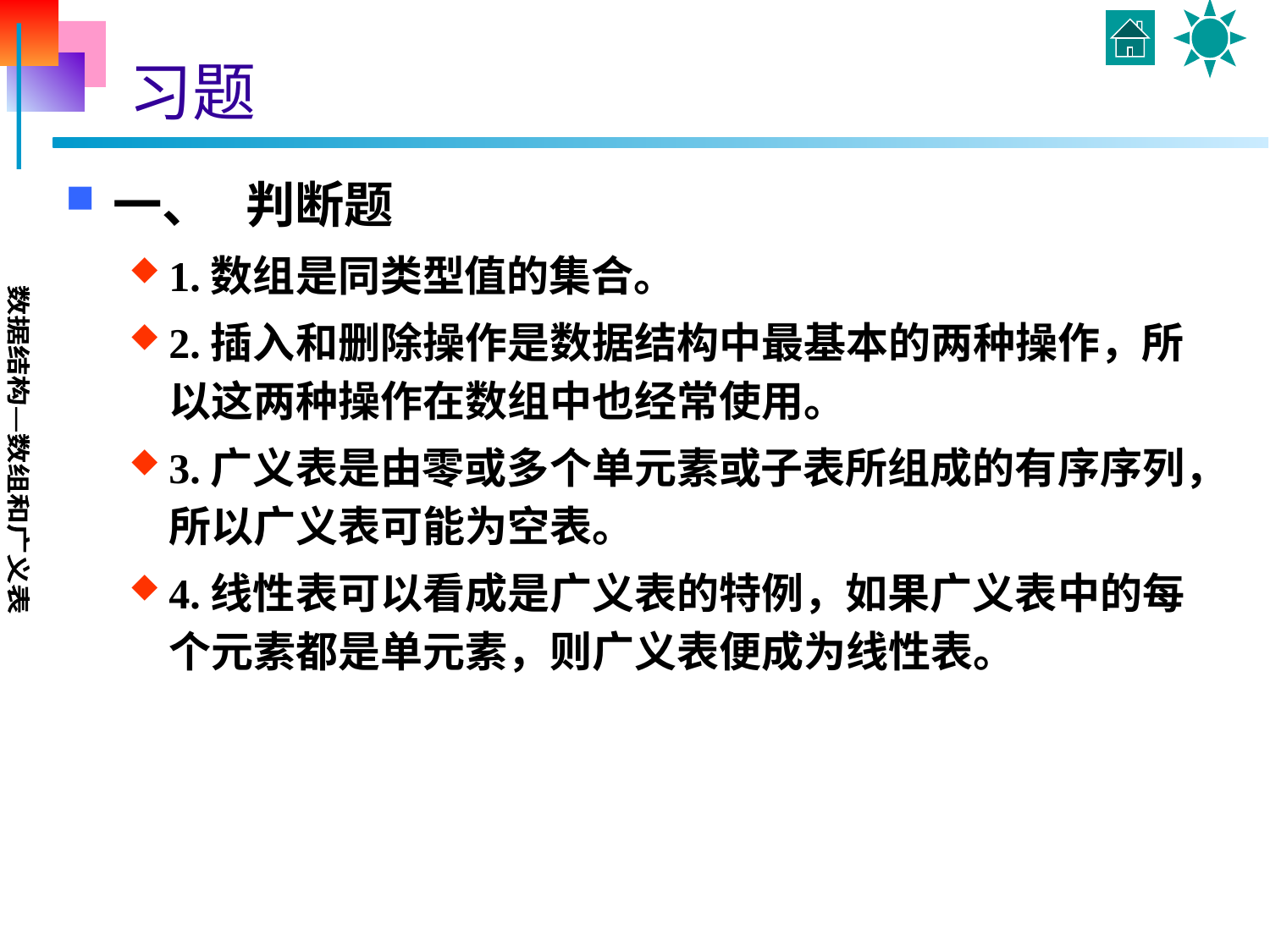

# 习题
一、   判断题
1.数组是同类型值的集合。
2.插入和删除操作是数据结构中最基本的两种操作，所以这两种操作在数组中也经常使用。
3.广义表是由零或多个单元素或子表所组成的有序序列，所以广义表可能为空表。
4.线性表可以看成是广义表的特例，如果广义表中的每个元素都是单元素，则广义表便成为线性表。

86